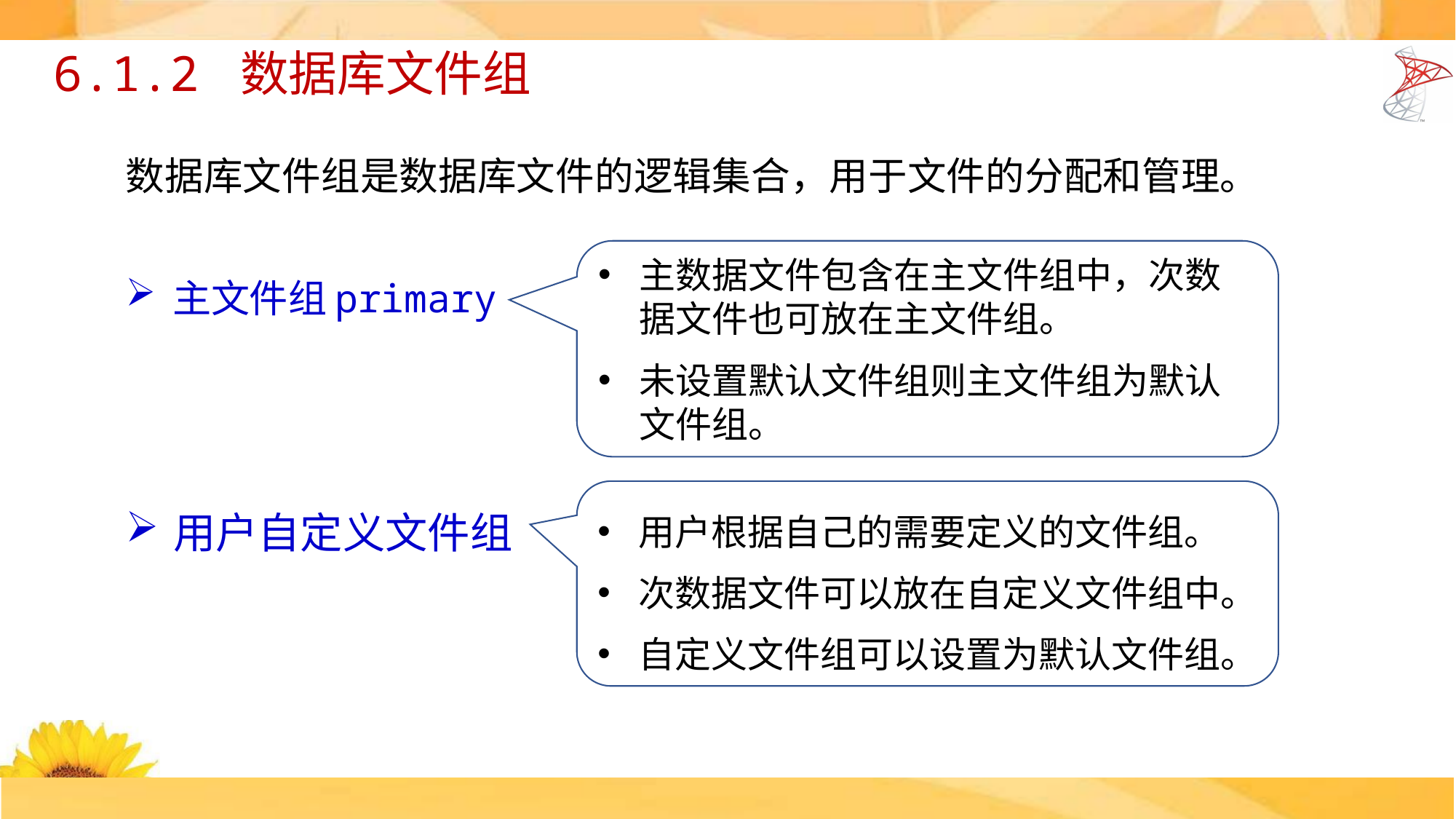

# 6.1.2 数据库文件组
数据库文件组是数据库文件的逻辑集合，用于文件的分配和管理。
主数据文件包含在主文件组中，次数据文件也可放在主文件组。
未设置默认文件组则主文件组为默认文件组。
主文件组primary
用户自定义文件组
用户根据自己的需要定义的文件组。
次数据文件可以放在自定义文件组中。
自定义文件组可以设置为默认文件组。